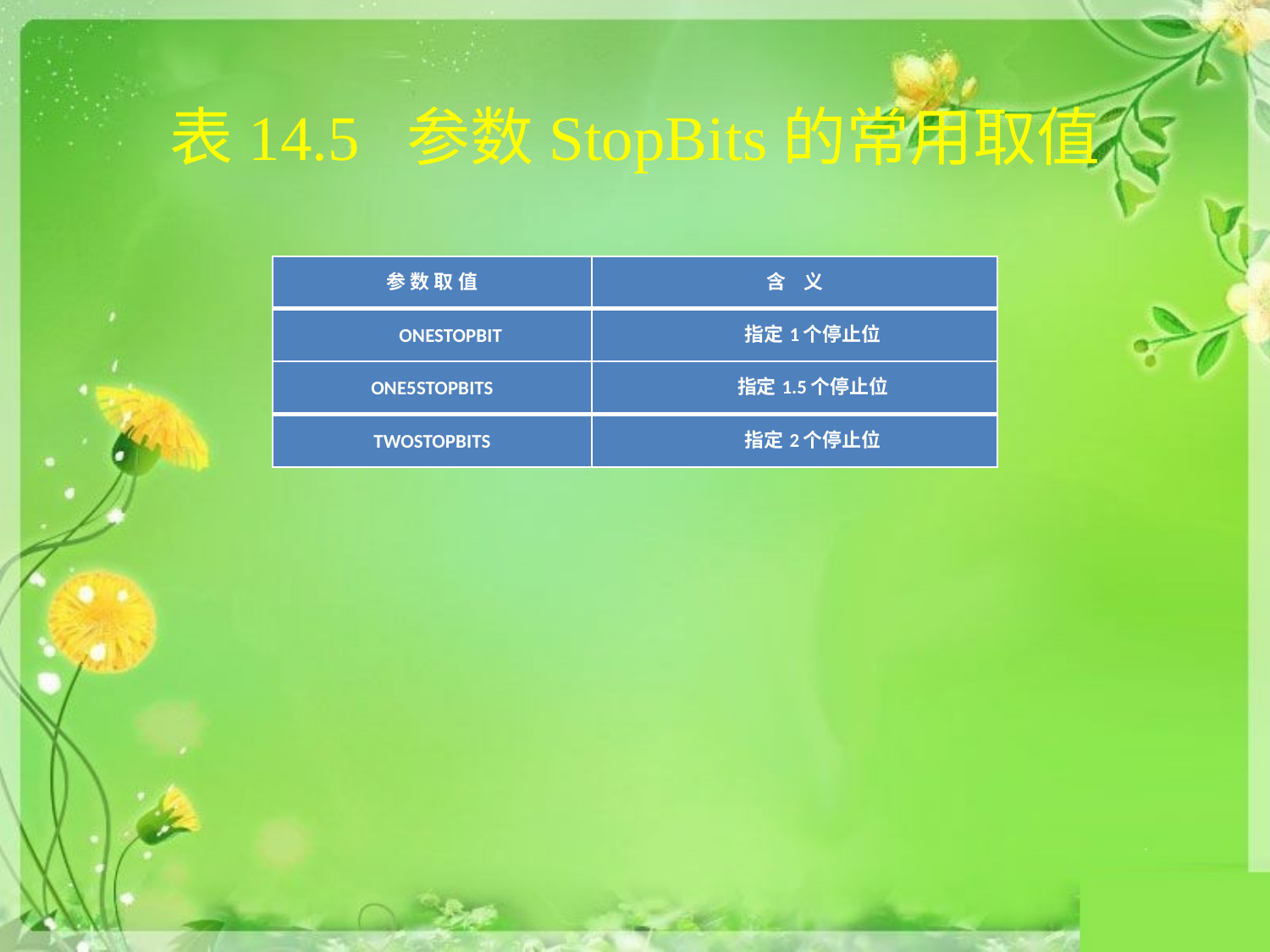

# 表14.5  参数StopBits的常用取值
| 参 数 取 值 | 含 义 |
| --- | --- |
| ONESTOPBIT | 指定1个停止位 |
| ONE5STOPBITS | 指定1.5个停止位 |
| TWOSTOPBITS | 指定2个停止位 |